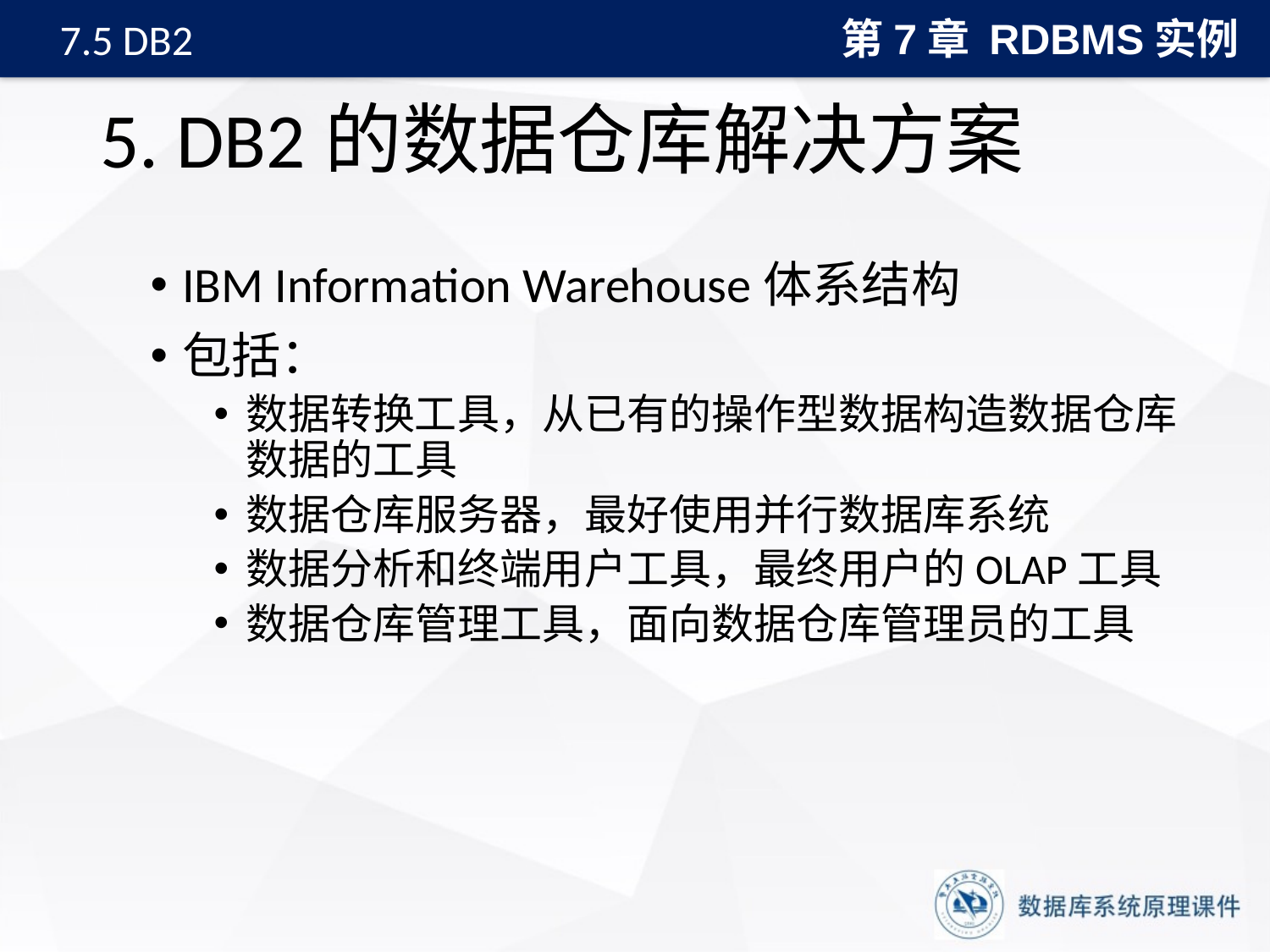

第7章 RDBMS实例
7.5 DB2
# 5. DB2的数据仓库解决方案
IBM Information Warehouse体系结构
包括：
数据转换工具，从已有的操作型数据构造数据仓库数据的工具
数据仓库服务器，最好使用并行数据库系统
数据分析和终端用户工具，最终用户的OLAP工具
数据仓库管理工具，面向数据仓库管理员的工具